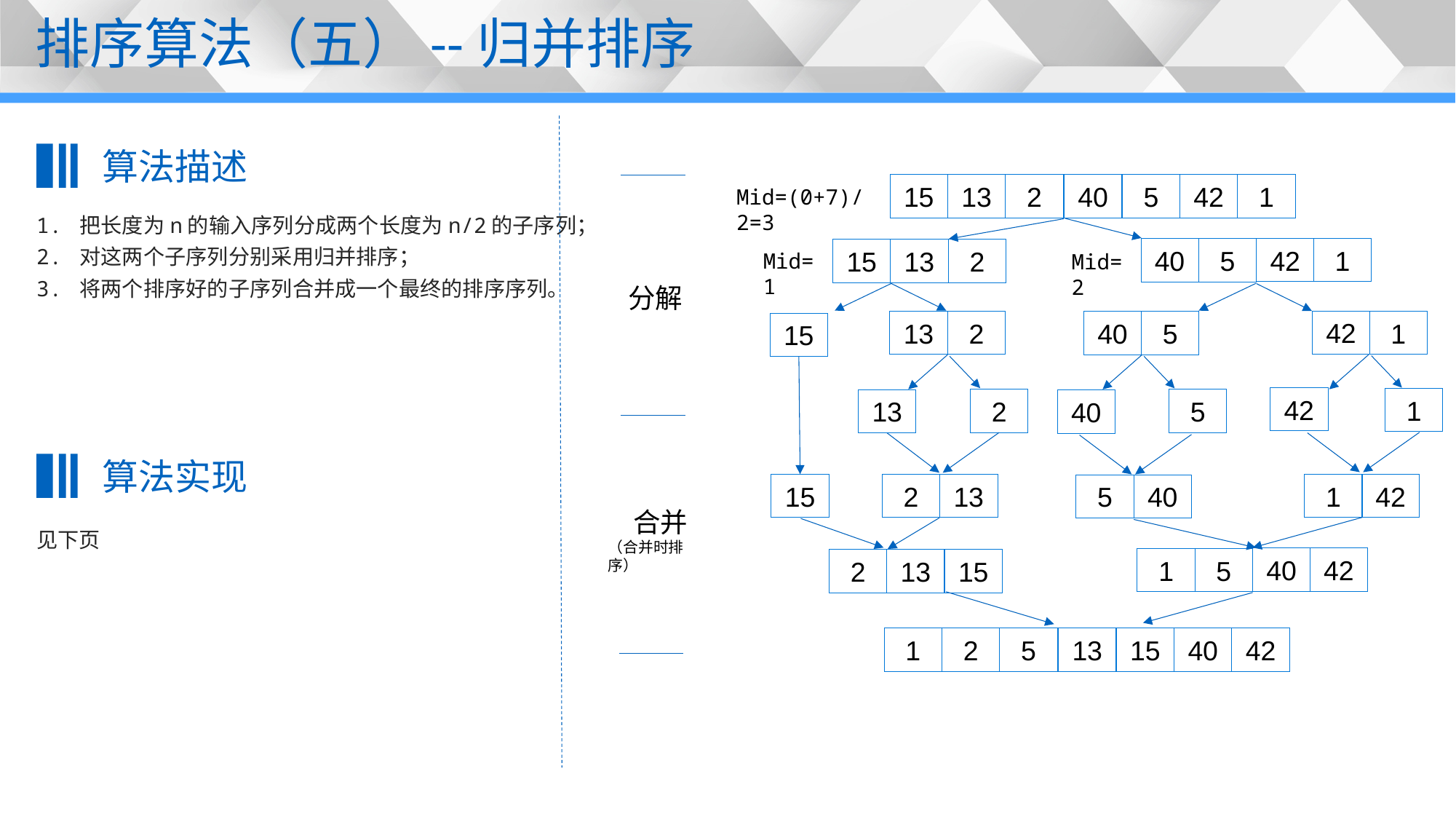

排序算法（五）--归并排序

算法描述
15
13
2
40
5
42
1
Mid=(0+7)/2=3
1. 把长度为n的输入序列分成两个长度为n/2的子序列；
2. 对这两个子序列分别采用归并排序；
3. 将两个排序好的子序列合并成一个最终的排序序列。
42
1
40
5
15
13
2
Mid=1
Mid=2
分解
42
13
2
1
40
5
15
42
1
2
5
13
40

算法实现
1
15
2
13
42
5
40
   合并
（合并时排序）
见下页
40
42
1
5
2
13
15
1
2
5
13
15
40
42